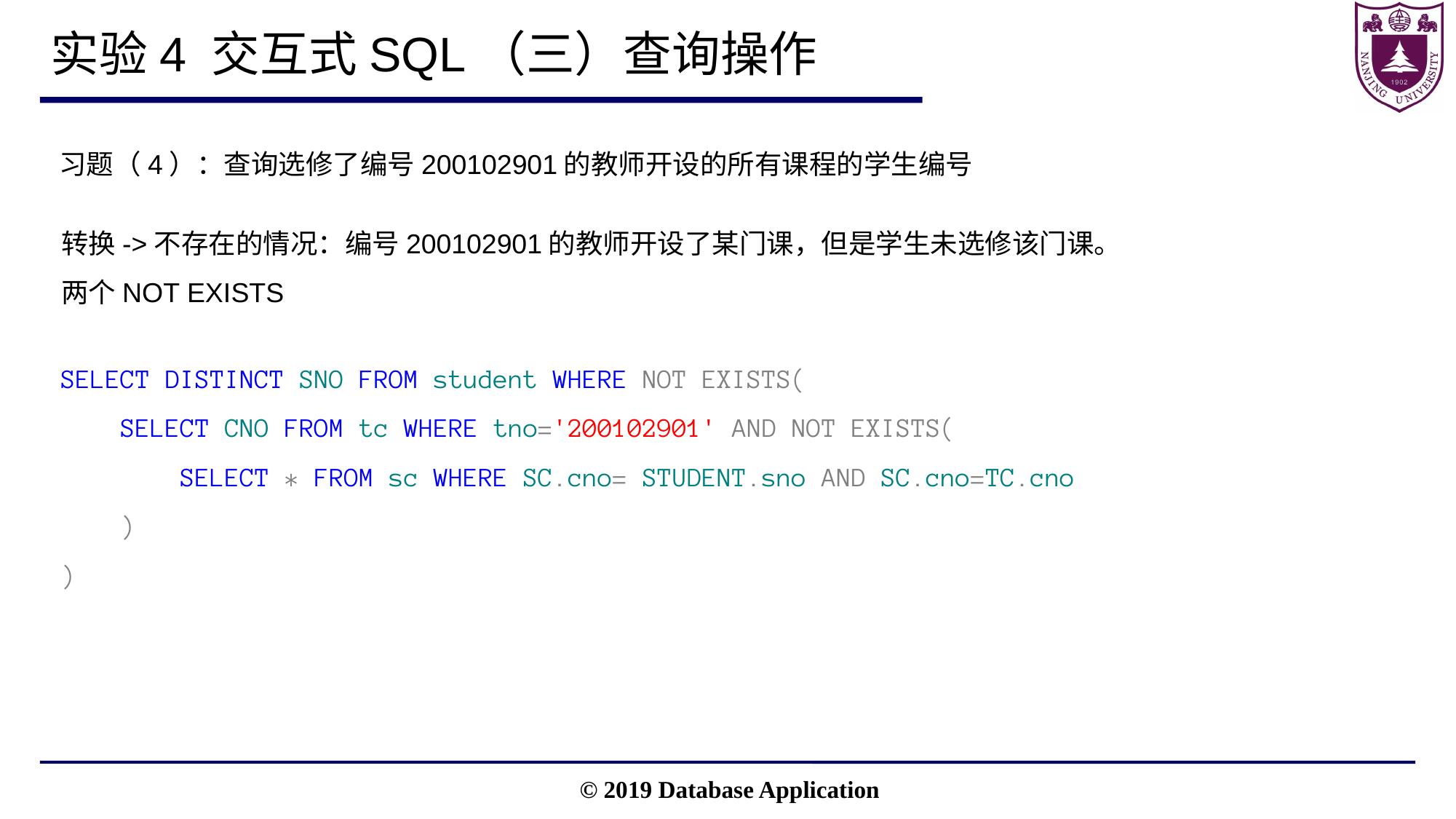

# 实验4 交互式SQL（三）查询操作
习题（4）：查询选修了编号200102901的教师开设的所有课程的学生编号
转换->不存在的情况：编号200102901的教师开设了某门课，但是学生未选修该门课。
两个NOT EXISTS
SELECT DISTINCT SNO FROM student WHERE NOT EXISTS(
    SELECT CNO FROM tc WHERE tno='200102901' AND NOT EXISTS(
        SELECT * FROM sc WHERE SC.cno= STUDENT.sno AND SC.cno=TC.cno
    )
)